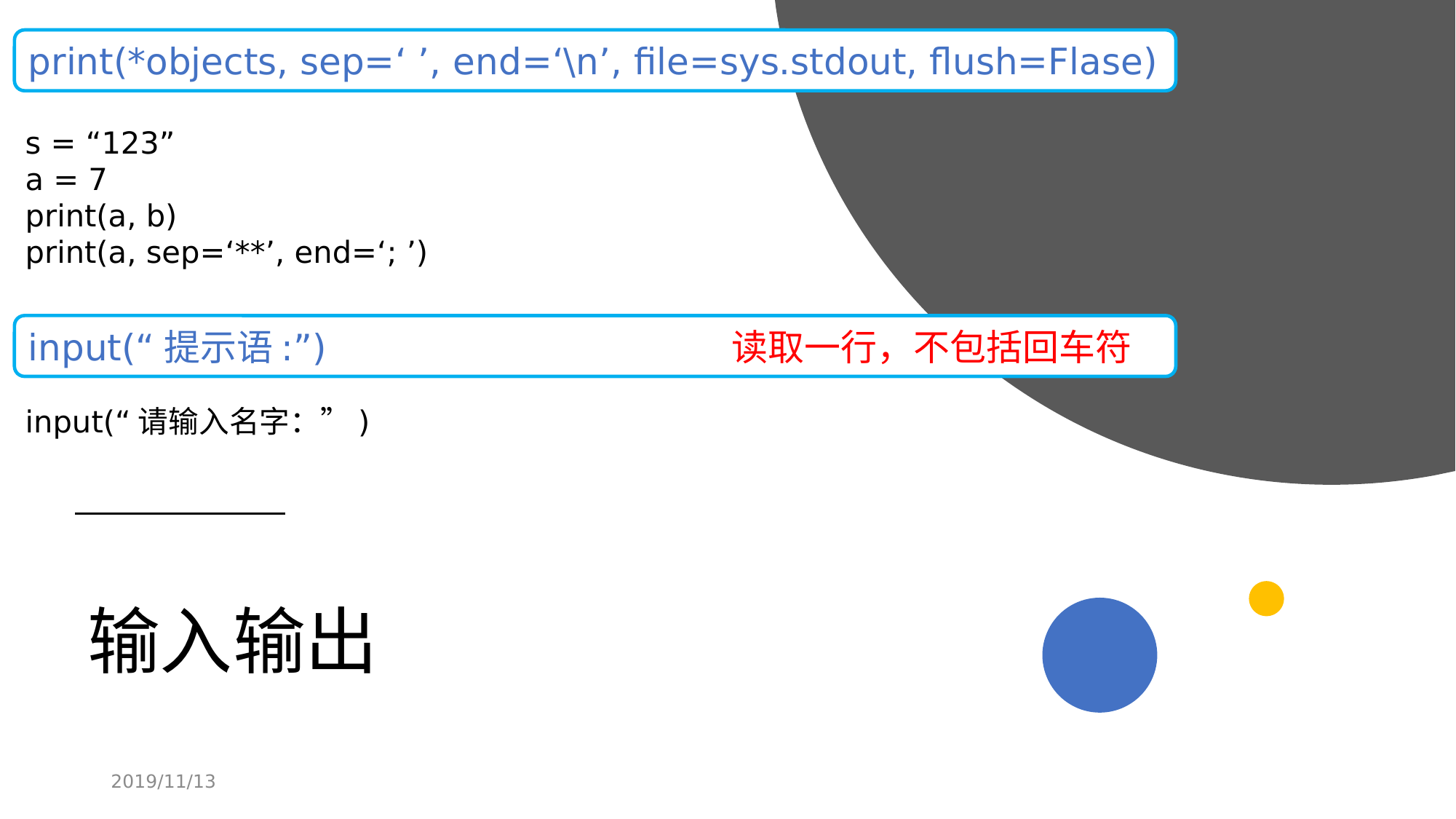

print(*objects, sep=‘ ’, end=‘\n’, file=sys.stdout, flush=Flase)
s = “123”
a = 7
print(a, b)
print(a, sep=‘**’, end=‘; ’)
input(“提示语:”)                                  读取一行，不包括回车符
input(“请输入名字：”)
# 输入输出

2019/11/13
高级算法语言和程序设计
16